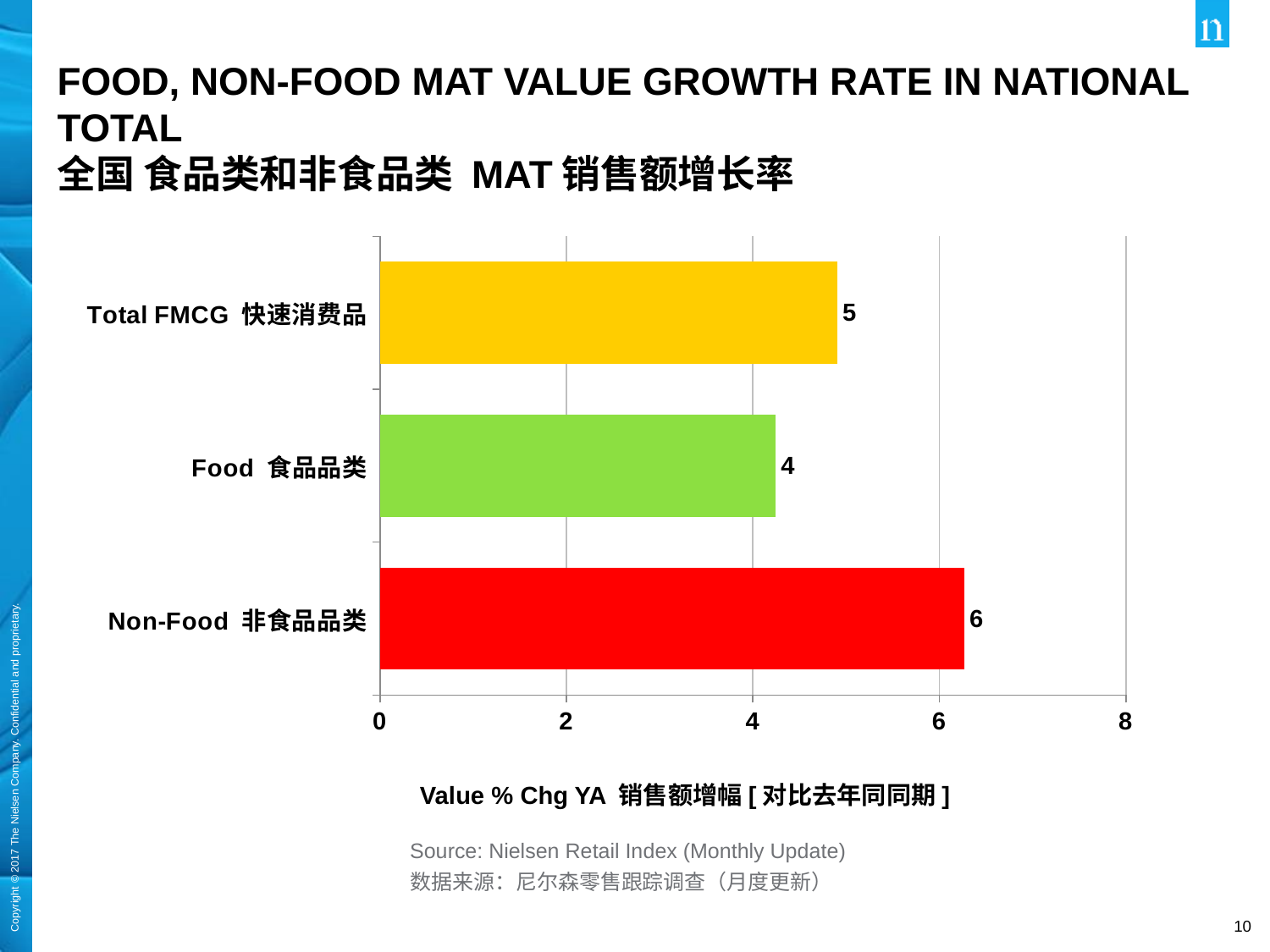

Food, Non-Food MAT Value Growth Rate in National Total
全国 食品类和非食品类 MAT销售额增长率

### Chart

| Category | Value % Chg YA 销售额增幅[对比去年同同期] |
|---|---|
| Non-Food 非食品品类 | 6.269853316 |
| Food 食品品类 | 4.246644897 |
| Total FMCG 快速消费品 | 4.907203792 |
Value % Chg YA 销售额增幅[对比去年同同期]
Source: Nielsen Retail Index (Monthly Update)
数据来源：尼尔森零售跟踪调查（月度更新）